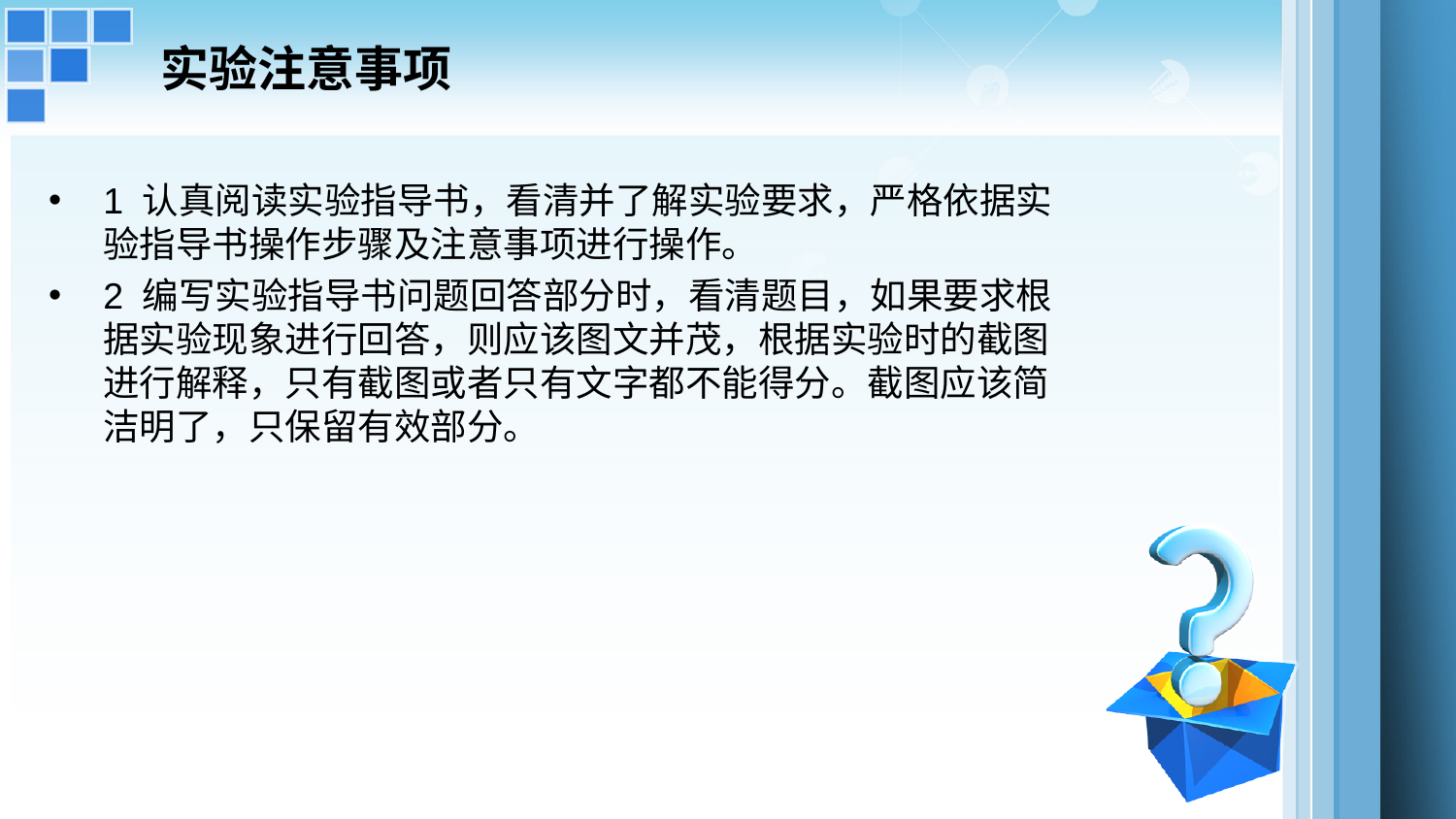

# 实验注意事项
1 认真阅读实验指导书，看清并了解实验要求，严格依据实验指导书操作步骤及注意事项进行操作。
2 编写实验指导书问题回答部分时，看清题目，如果要求根据实验现象进行回答，则应该图文并茂，根据实验时的截图进行解释，只有截图或者只有文字都不能得分。截图应该简洁明了，只保留有效部分。